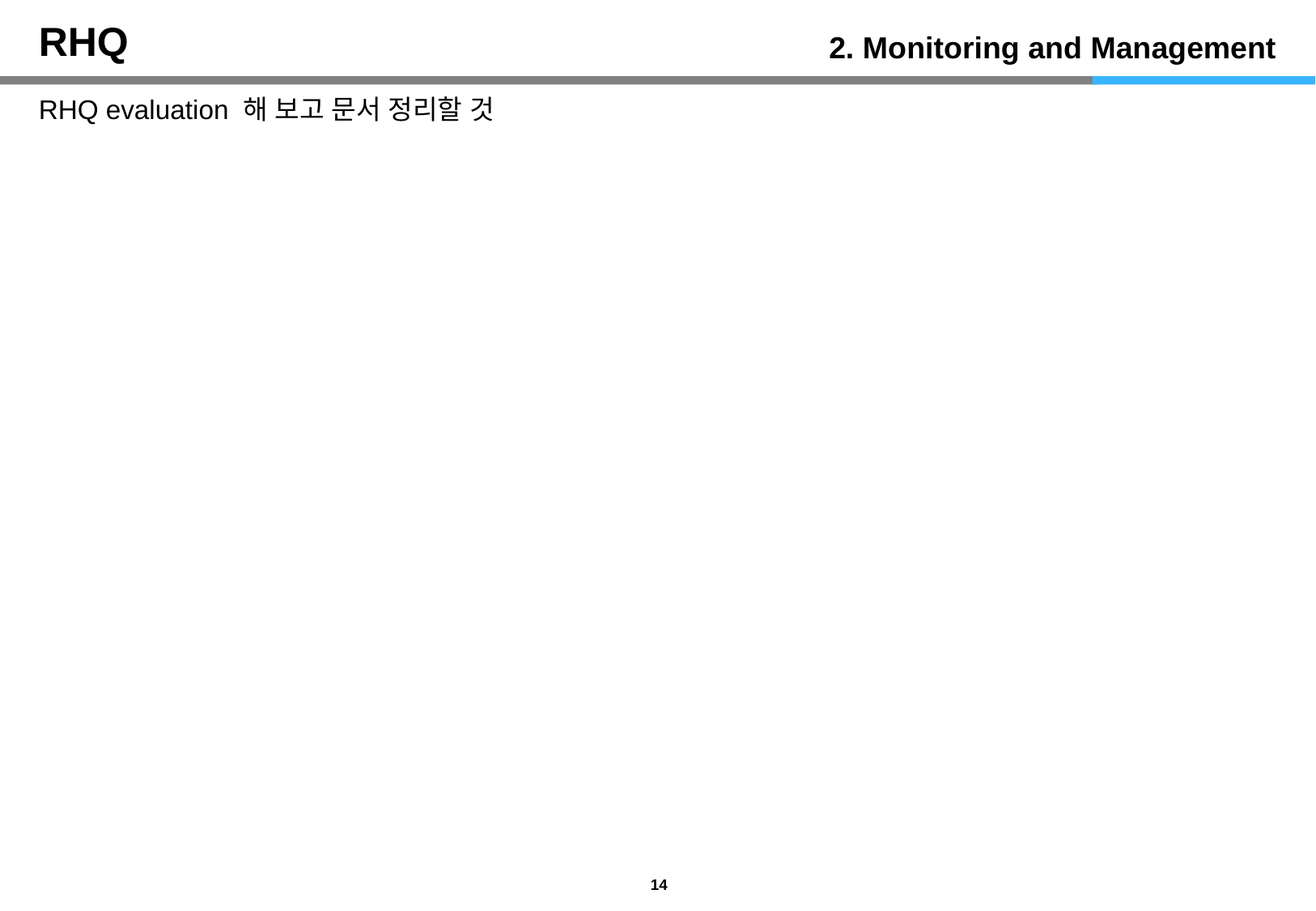

# RHQ
2. Monitoring and Management
RHQ evaluation 해 보고 문서 정리할 것